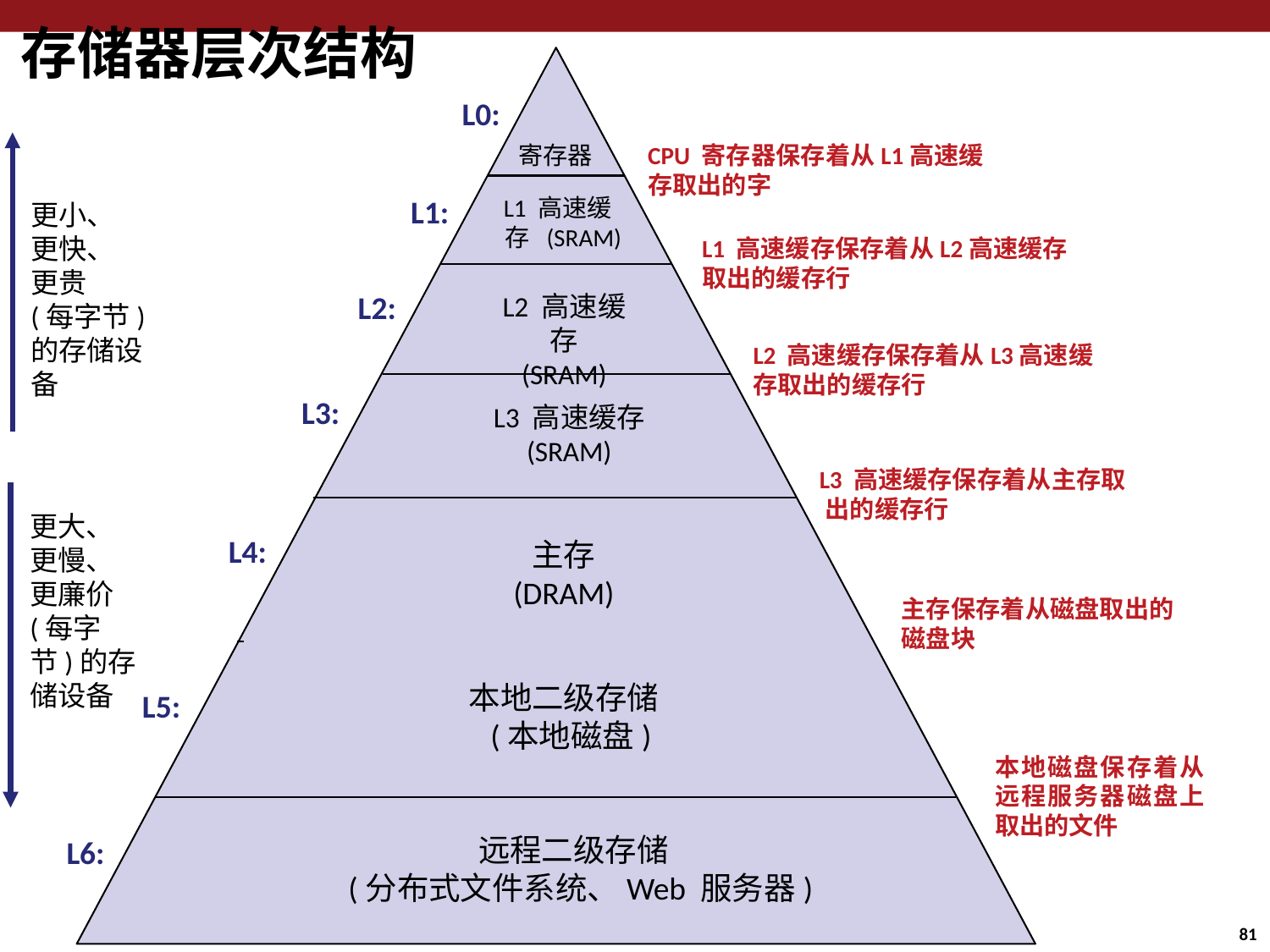

# 存储器层次结构

L0:

寄存器
CPU 寄存器保存着从L1高速缓存取出的字

L1:
L1 高速缓存  (SRAM)
更小、
更快、
更贵
(每字节) 的存储设备
L1 高速缓存保存着从L2高速缓存取出的缓存行

L2:
L2 高速缓存
(SRAM)
L2 高速缓存保存着从L3高速缓存取出的缓存行

L3:
L3 高速缓存
(SRAM)
L3 高速缓存保存着从主存取出的缓存行

更大、
更慢、
更廉价
(每字节)的存储设备
L4:
主存
(DRAM)
主存保存着从磁盘取出的磁盘块

本地二级存储
  (本地磁盘)
L5:
本地磁盘保存着从远程服务器磁盘上取出的文件

远程二级存储
  (分布式文件系统、Web 服务器)
L6:
81